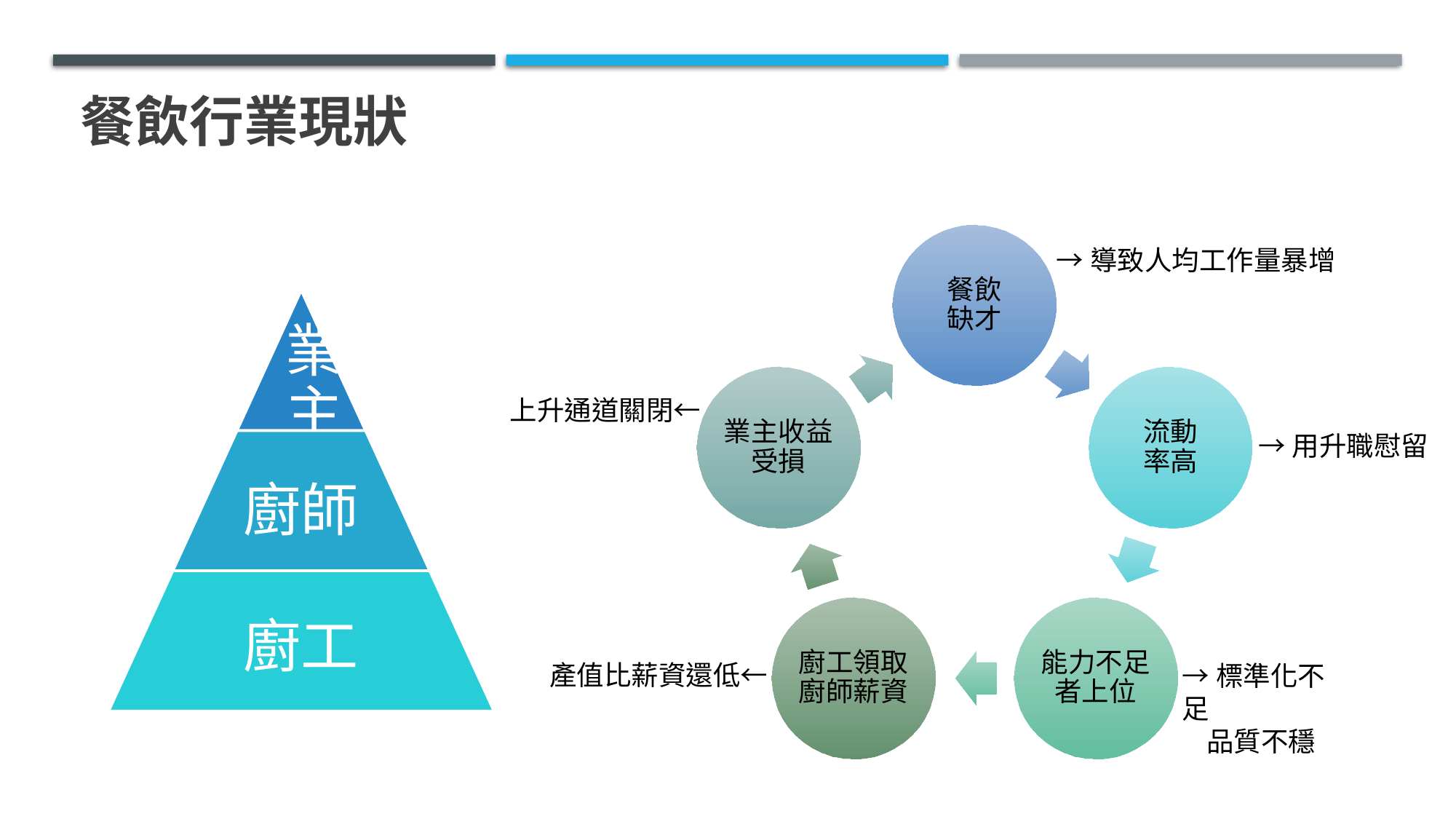

# 餐飲行業現狀
餐飲
缺才

流動
率高

能力不足者上位

廚工領取廚師薪資

業主收益受損

→導致人均工作量暴增
業主
廚師
廚工
上升通道關閉←
→用升職慰留
產值比薪資還低←
→標準化不足
    品質不穩